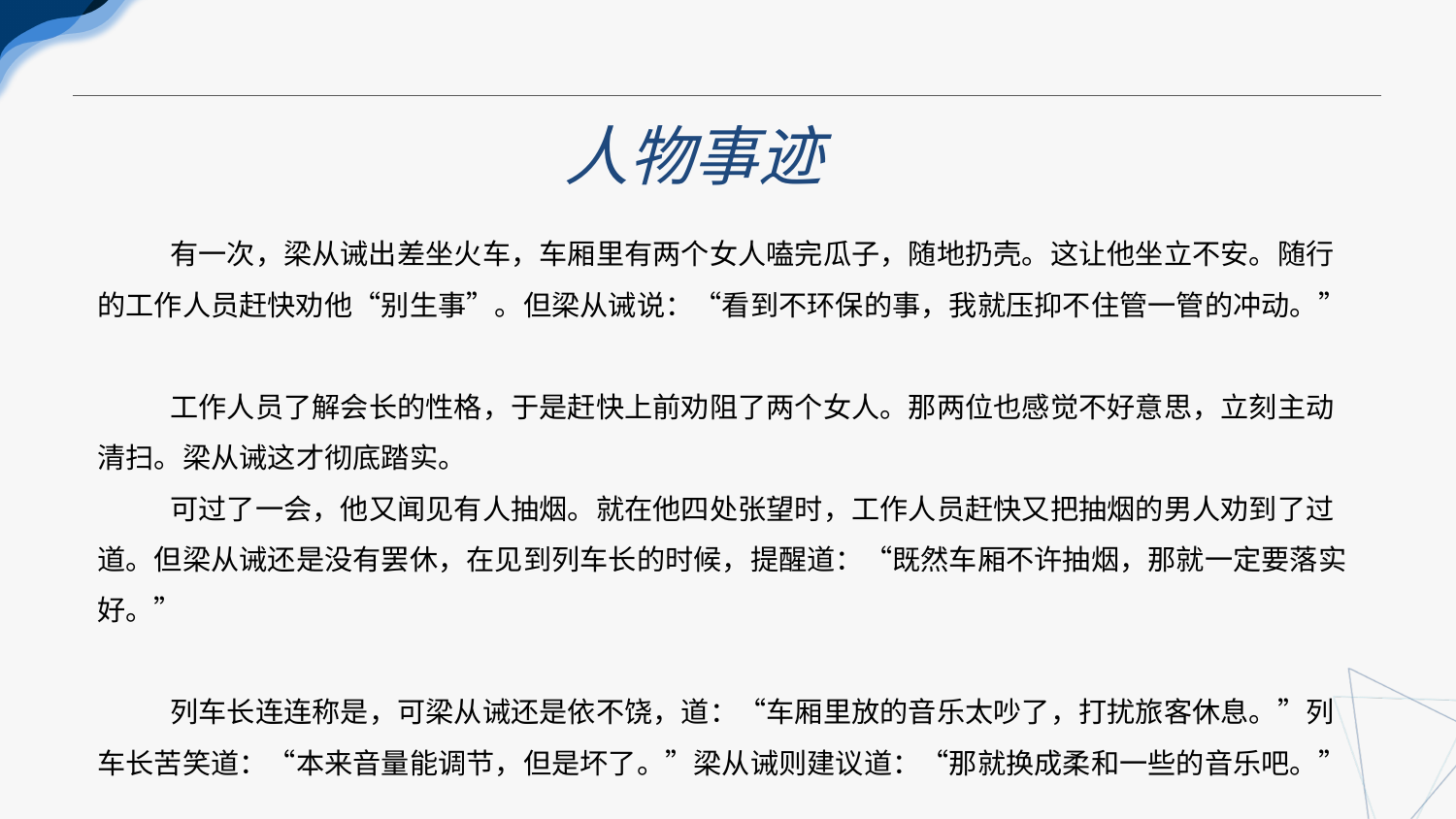

人物事迹
有一次，梁从诫出差坐火车，车厢里有两个女人嗑完瓜子，随地扔壳。这让他坐立不安。随行的工作人员赶快劝他“别生事”。但梁从诫说：“看到不环保的事，我就压抑不住管一管的冲动。”

工作人员了解会长的性格，于是赶快上前劝阻了两个女人。那两位也感觉不好意思，立刻主动清扫。梁从诫这才彻底踏实。
可过了一会，他又闻见有人抽烟。就在他四处张望时，工作人员赶快又把抽烟的男人劝到了过道。但梁从诫还是没有罢休，在见到列车长的时候，提醒道：“既然车厢不许抽烟，那就一定要落实好。”

列车长连连称是，可梁从诫还是依不饶，道：“车厢里放的音乐太吵了，打扰旅客休息。”列车长苦笑道：“本来音量能调节，但是坏了。”梁从诫则建议道：“那就换成柔和一些的音乐吧。”